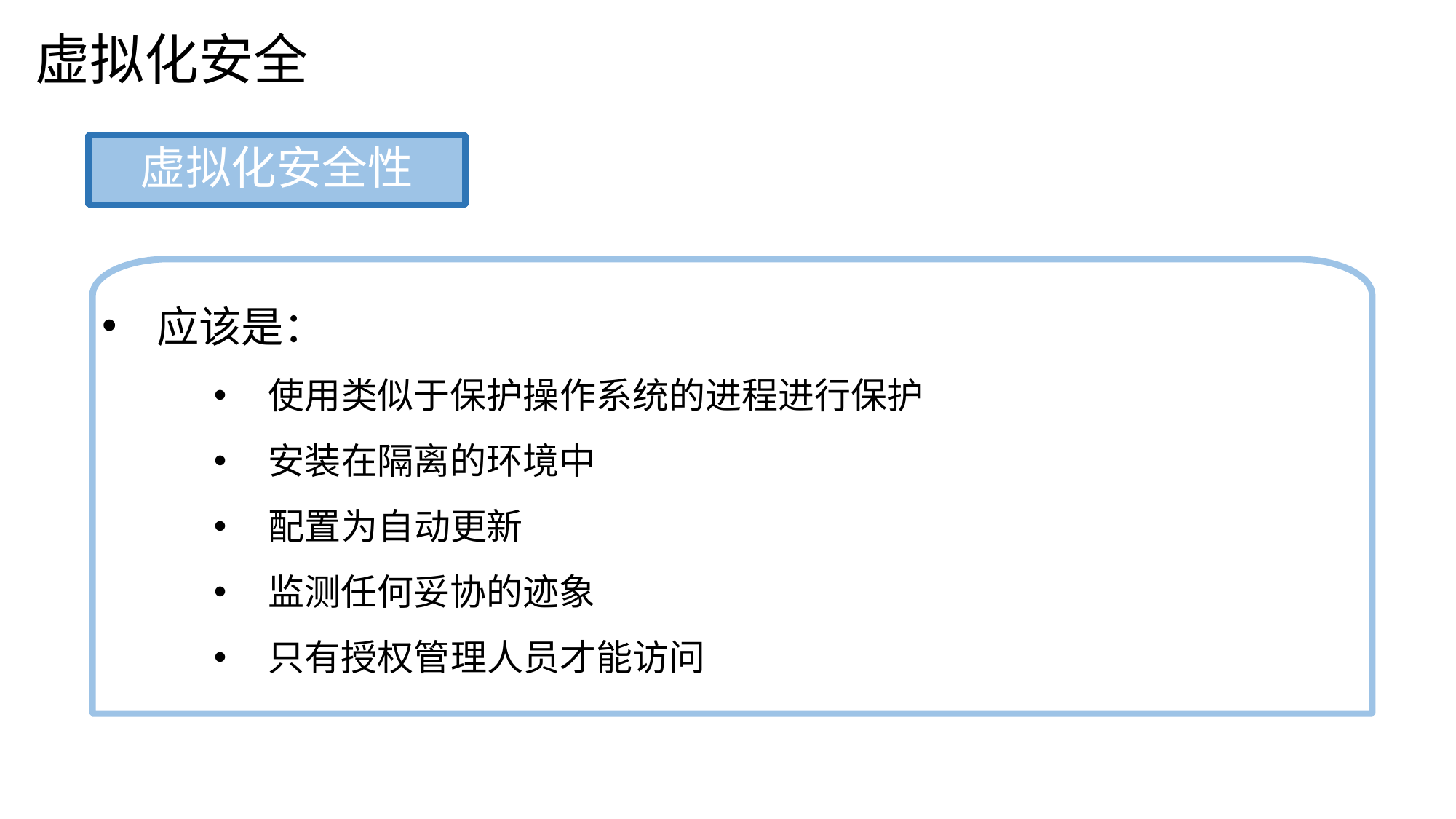

虚拟化安全

虚拟化安全性
应该是：
使用类似于保护操作系统的进程进行保护
安装在隔离的环境中
配置为自动更新
监测任何妥协的迹象
只有授权管理人员才能访问